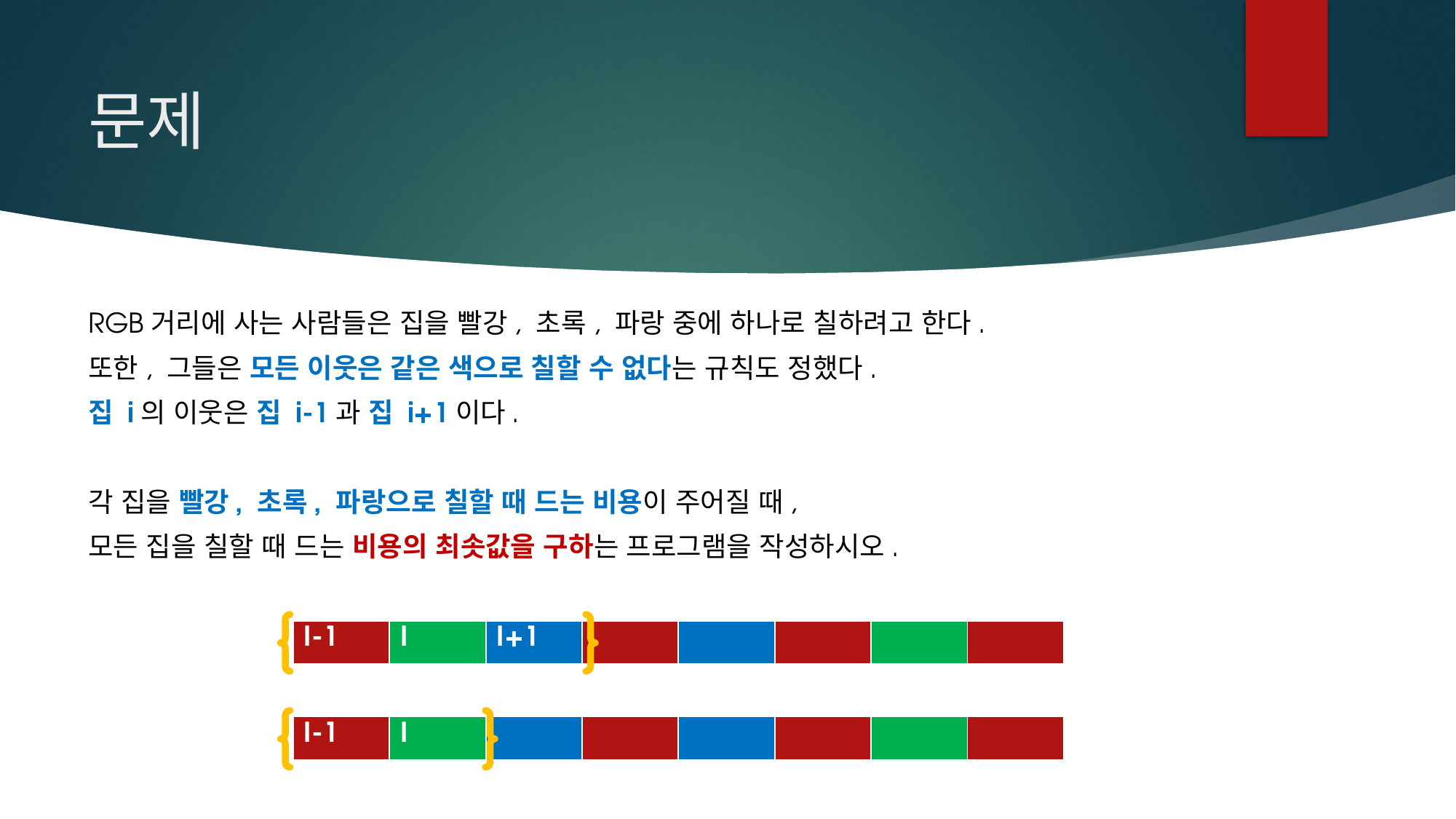

# 문제

RGB거리에 사는 사람들은 집을 빨강, 초록, 파랑 중에 하나로 칠하려고 한다.
또한, 그들은 모든 이웃은 같은 색으로 칠할 수 없다는 규칙도 정했다.
집 i의 이웃은 집 i-1과 집 i+1이다.

각 집을 빨강, 초록, 파랑으로 칠할 때 드는 비용이 주어질 때,
모든 집을 칠할 때 드는 비용의 최솟값을 구하는 프로그램을 작성하시오.

| I-1 | I | I+1 |  |  |  |  |  |
| --- | --- | --- | --- | --- | --- | --- | --- |

| I-1 | I |  |  |  |  |  |  |
| --- | --- | --- | --- | --- | --- | --- | --- |